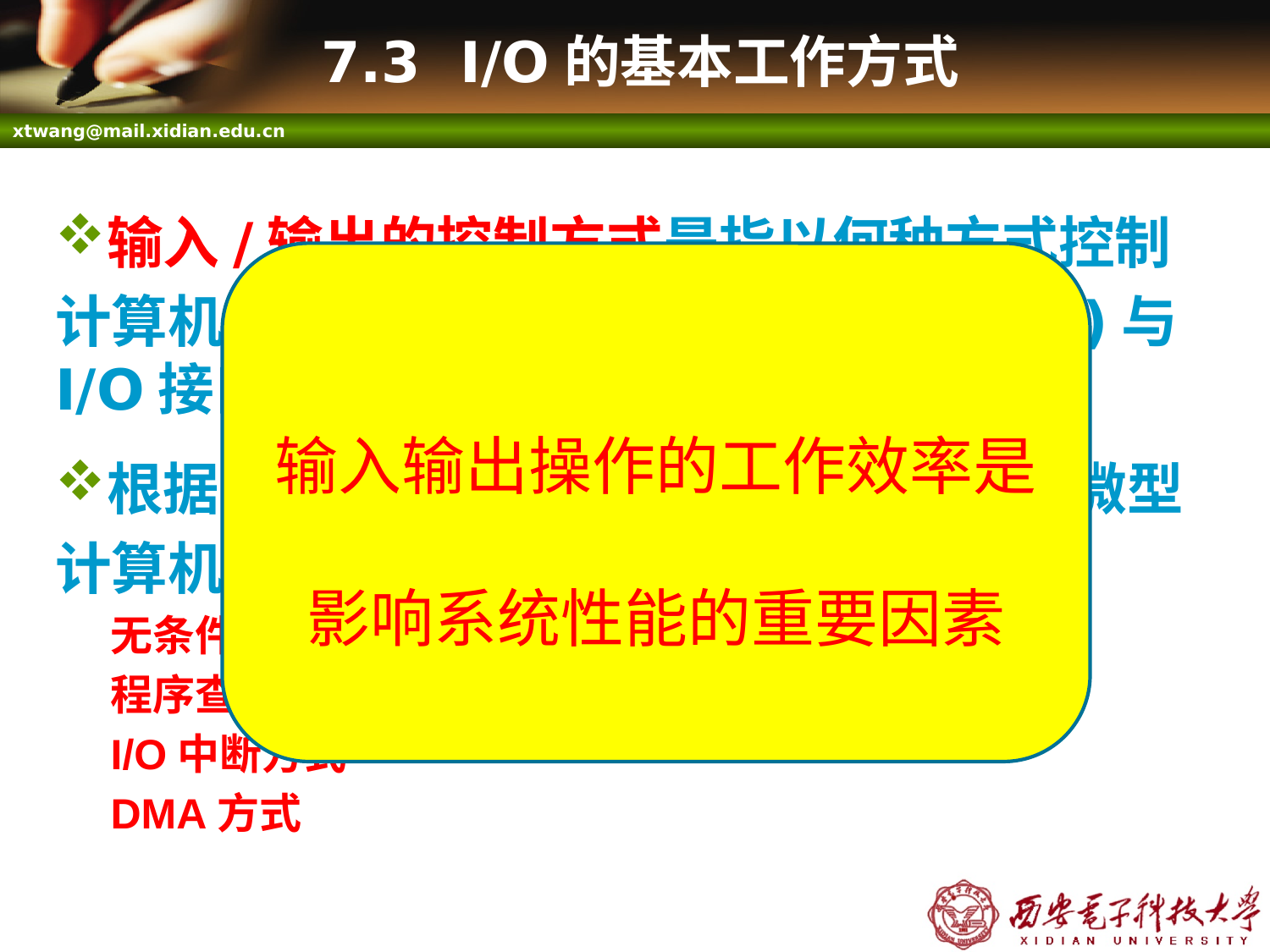

# 7.3  I/O的基本工作方式
输入/输出的控制方式是指以何种方式控制
计算机的主机(包括微处理器、存储器等)与I/O接口之间进行数据传送。
根据I/O设备与主机的并行工作程度，微型
计算机的输入/输出控制方式主要有：
无条件传送方式
程序查询方式
I/O中断方式
DMA方式
输入输出操作的工作效率是影响系统性能的重要因素